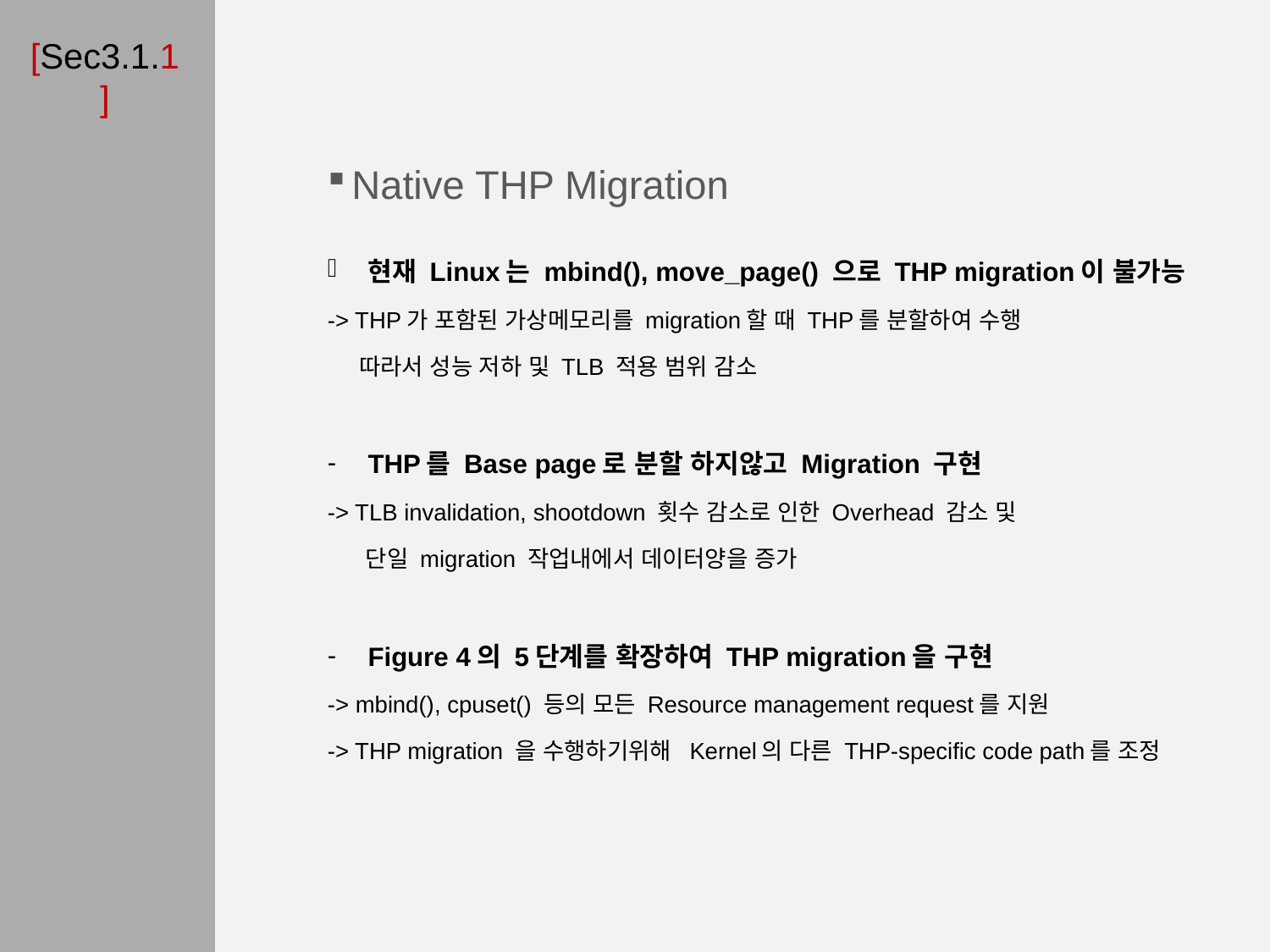

# [Sec3.1.1]
Native THP Migration

현재 Linux는 mbind(), move_page() 으로 THP migration이 불가능
-> THP가 포함된 가상메모리를 migration할 때 THP를 분할하여 수행
    따라서 성능 저하 및 TLB 적용 범위 감소

THP를 Base page로 분할 하지않고 Migration 구현
-> TLB invalidation, shootdown 횟수 감소로 인한 Overhead 감소 및
     단일 migration 작업내에서 데이터양을 증가

Figure 4의 5단계를 확장하여 THP migration을 구현
-> mbind(), cpuset() 등의 모든 Resource management request를 지원
-> THP migration 을 수행하기위해  Kernel의 다른 THP-specific code path를 조정